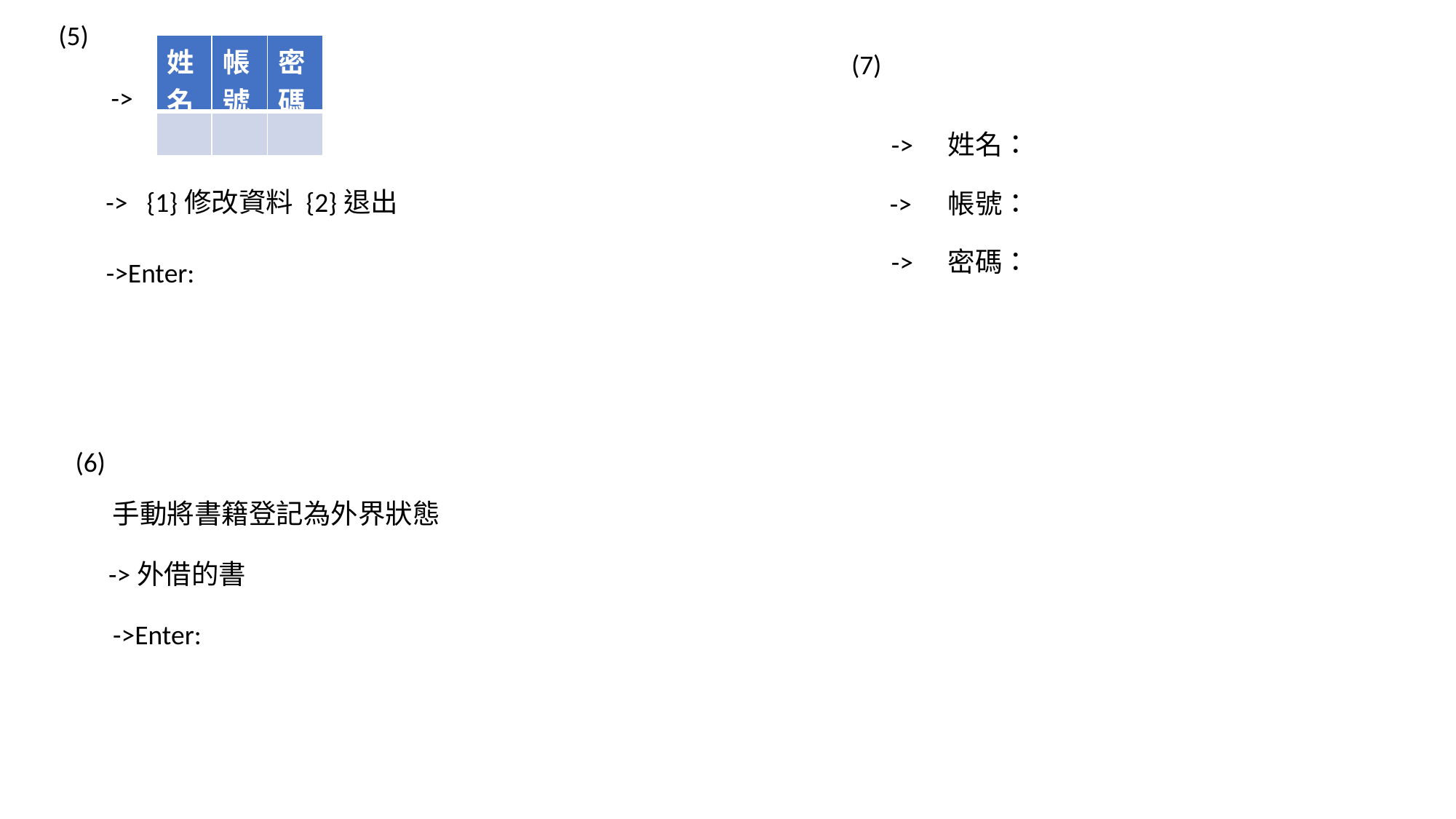

(5)
| 姓名 | 帳號 | 密碼 |
| --- | --- | --- |
|  |  |  |
(7)
->
->
姓名：
->
{1}修改資料 {2}退出
->
帳號：
->
密碼：
->Enter:
(6)
手動將書籍登記為外界狀態
->外借的書
->Enter: